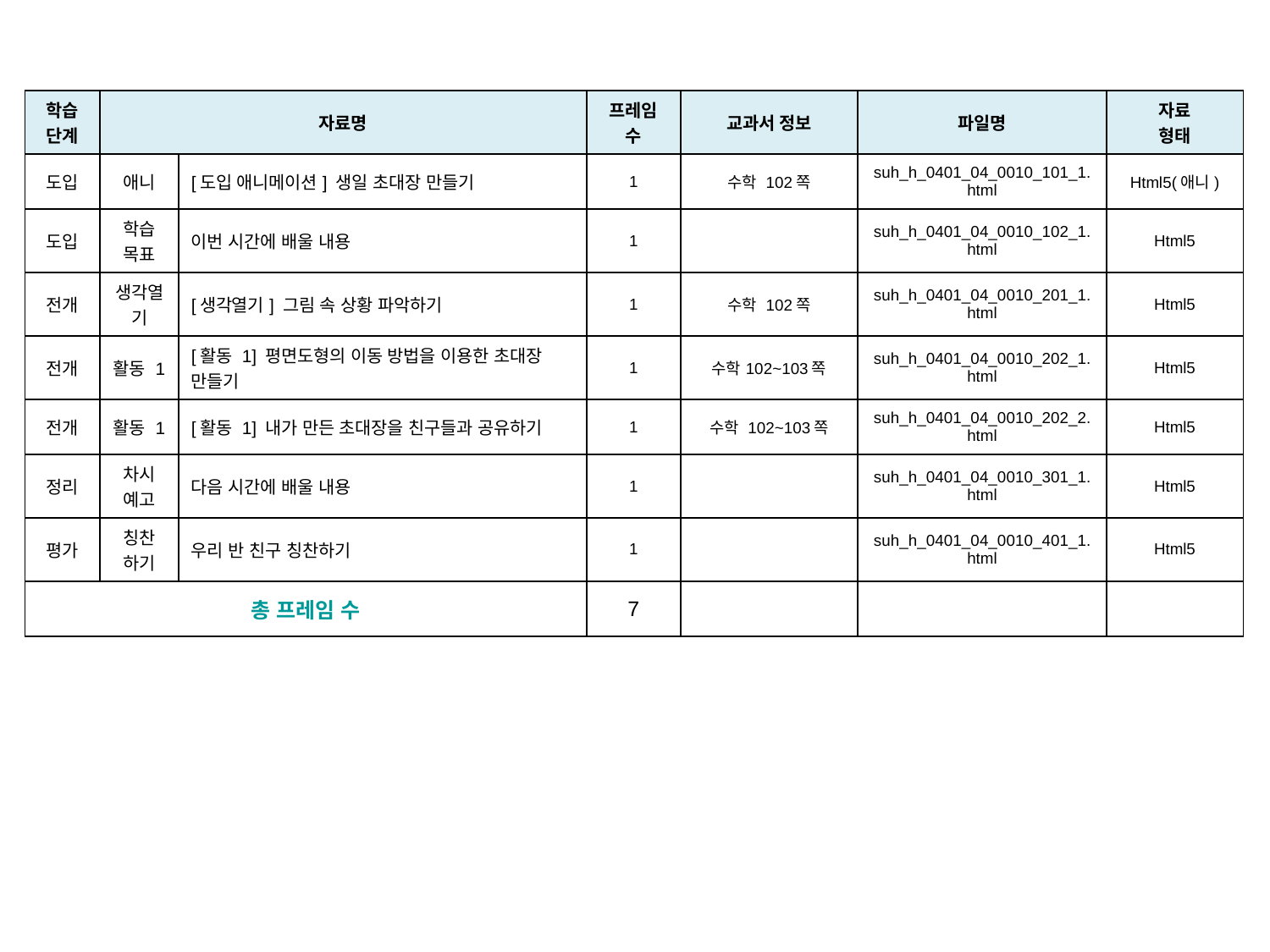

| 학습 단계 | 자료명 |  | 프레임 수 | 교과서 정보 | 파일명 | 자료 형태 |
| --- | --- | --- | --- | --- | --- | --- |
| 도입 | 애니 | [도입 애니메이션] 생일 초대장 만들기 | 1 | 수학 102쪽 | suh\_h\_0401\_04\_0010\_101\_1.html | Html5(애니) |
| 도입 | 학습 목표 | 이번 시간에 배울 내용 | 1 |  | suh\_h\_0401\_04\_0010\_102\_1.html | Html5 |
| 전개 | 생각열기 | [생각열기] 그림 속 상황 파악하기 | 1 | 수학 102쪽 | suh\_h\_0401\_04\_0010\_201\_1.html | Html5 |
| 전개 | 활동 1 | [활동 1] 평면도형의 이동 방법을 이용한 초대장 만들기 | 1 | 수학102~103쪽 | suh\_h\_0401\_04\_0010\_202\_1.html | Html5 |
| 전개 | 활동 1 | [활동 1] 내가 만든 초대장을 친구들과 공유하기 | 1 | 수학 102~103쪽 | suh\_h\_0401\_04\_0010\_202\_2.html | Html5 |
| 정리 | 차시 예고 | 다음 시간에 배울 내용 | 1 |  | suh\_h\_0401\_04\_0010\_301\_1.html | Html5 |
| 평가 | 칭찬 하기 | 우리 반 친구 칭찬하기 | 1 |  | suh\_h\_0401\_04\_0010\_401\_1.html | Html5 |
| 총 프레임 수 |  |  | 7 |  |  |  |